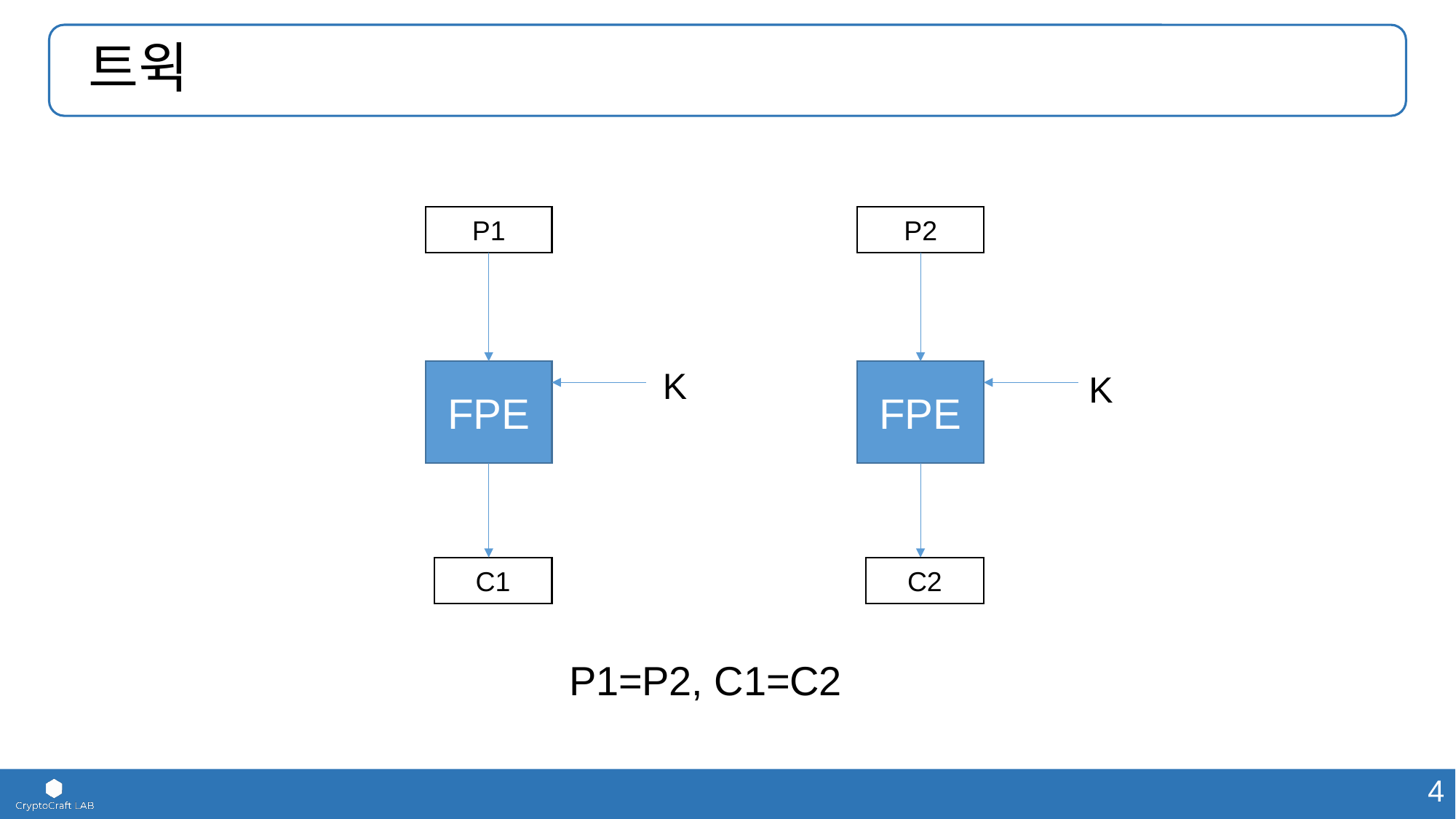

# 트윅
P2
P1
K
FPE
K
FPE
C2
C1
           P1=P2, C1=C2